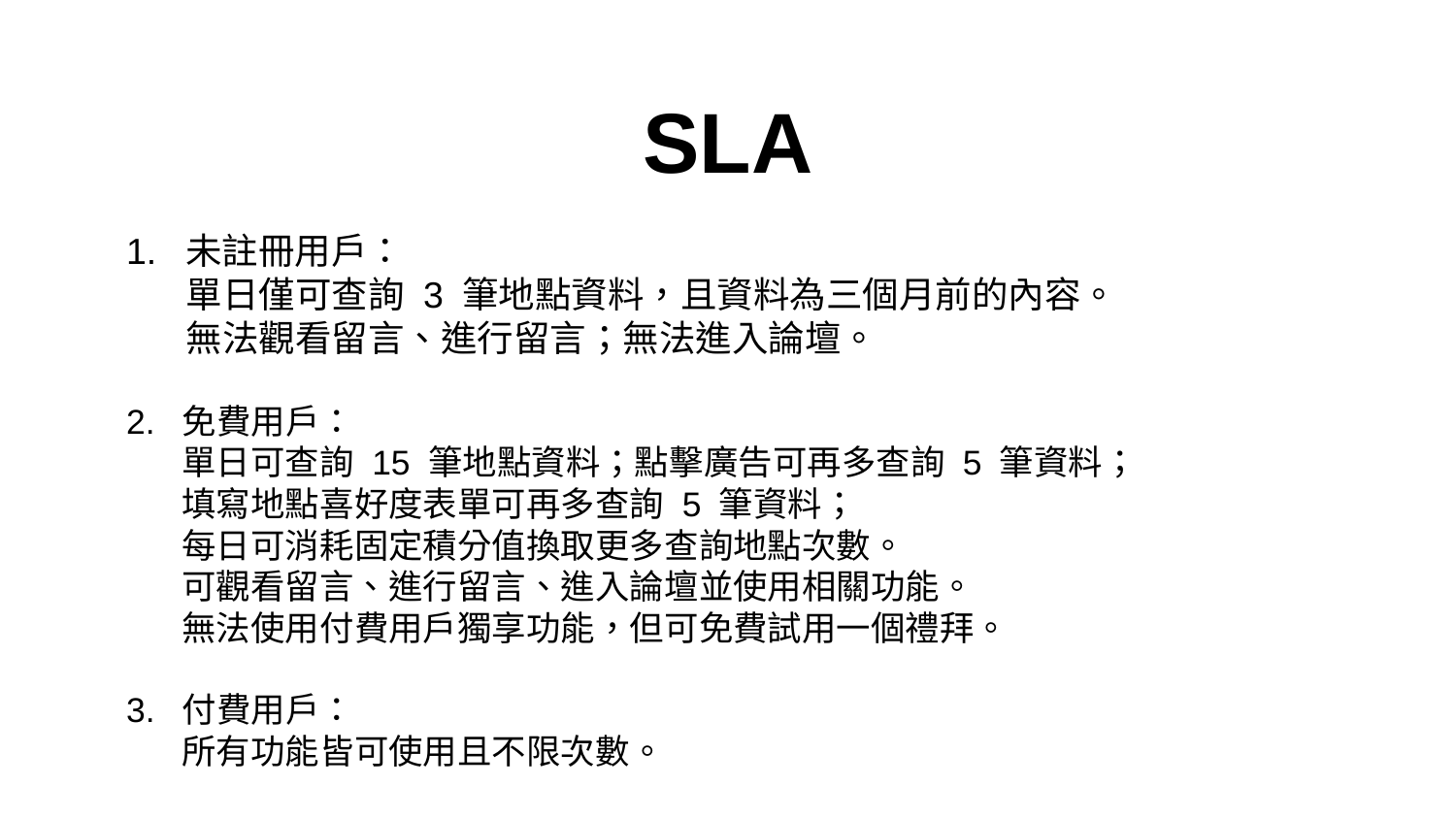

SLA
1.  未註冊用戶：
     單日僅可查詢 3 筆地點資料，且資料為三個月前的內容。
     無法觀看留言、進行留言；無法進入論壇。

2.  免費用戶：
     單日可查詢 15 筆地點資料；點擊廣告可再多查詢 5 筆資料；
     填寫地點喜好度表單可再多查詢 5 筆資料；
     每日可消耗固定積分值換取更多查詢地點次數。
     可觀看留言、進行留言、進入論壇並使用相關功能。
     無法使用付費用戶獨享功能，但可免費試用一個禮拜。

3.  付費用戶：
     所有功能皆可使用且不限次數。